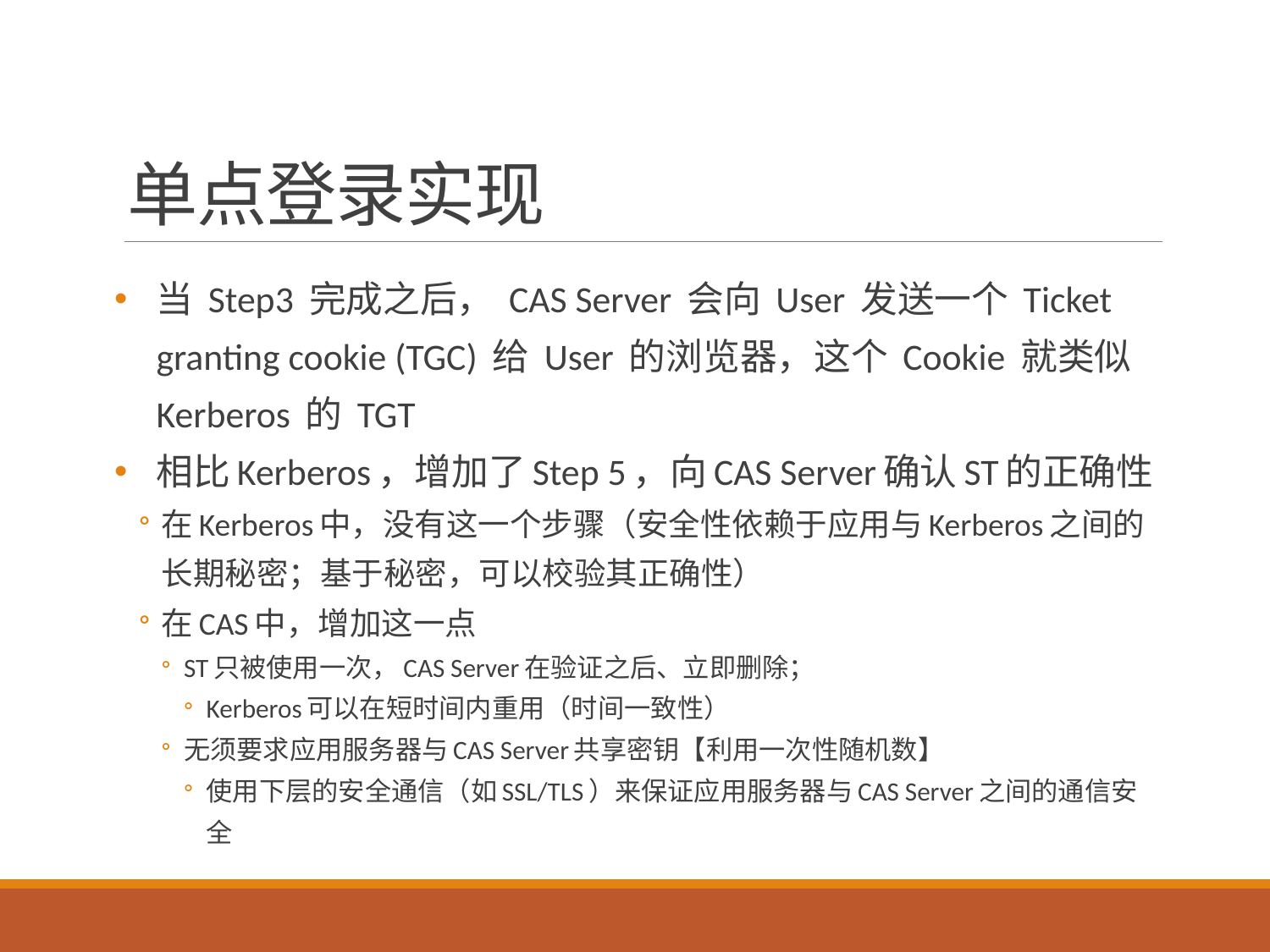

# 单点登录实现
当 Step3 完成之后， CAS Server 会向 User 发送一个 Ticket granting cookie (TGC) 给 User 的浏览器，这个 Cookie 就类似 Kerberos 的 TGT
相比Kerberos，增加了Step 5，向CAS Server确认ST的正确性
在Kerberos中，没有这一个步骤（安全性依赖于应用与Kerberos之间的长期秘密；基于秘密，可以校验其正确性）
在CAS中，增加这一点
ST只被使用一次，CAS Server在验证之后、立即删除；
Kerberos可以在短时间内重用（时间一致性）
无须要求应用服务器与CAS Server共享密钥【利用一次性随机数】
使用下层的安全通信（如SSL/TLS）来保证应用服务器与CAS Server之间的通信安全

14